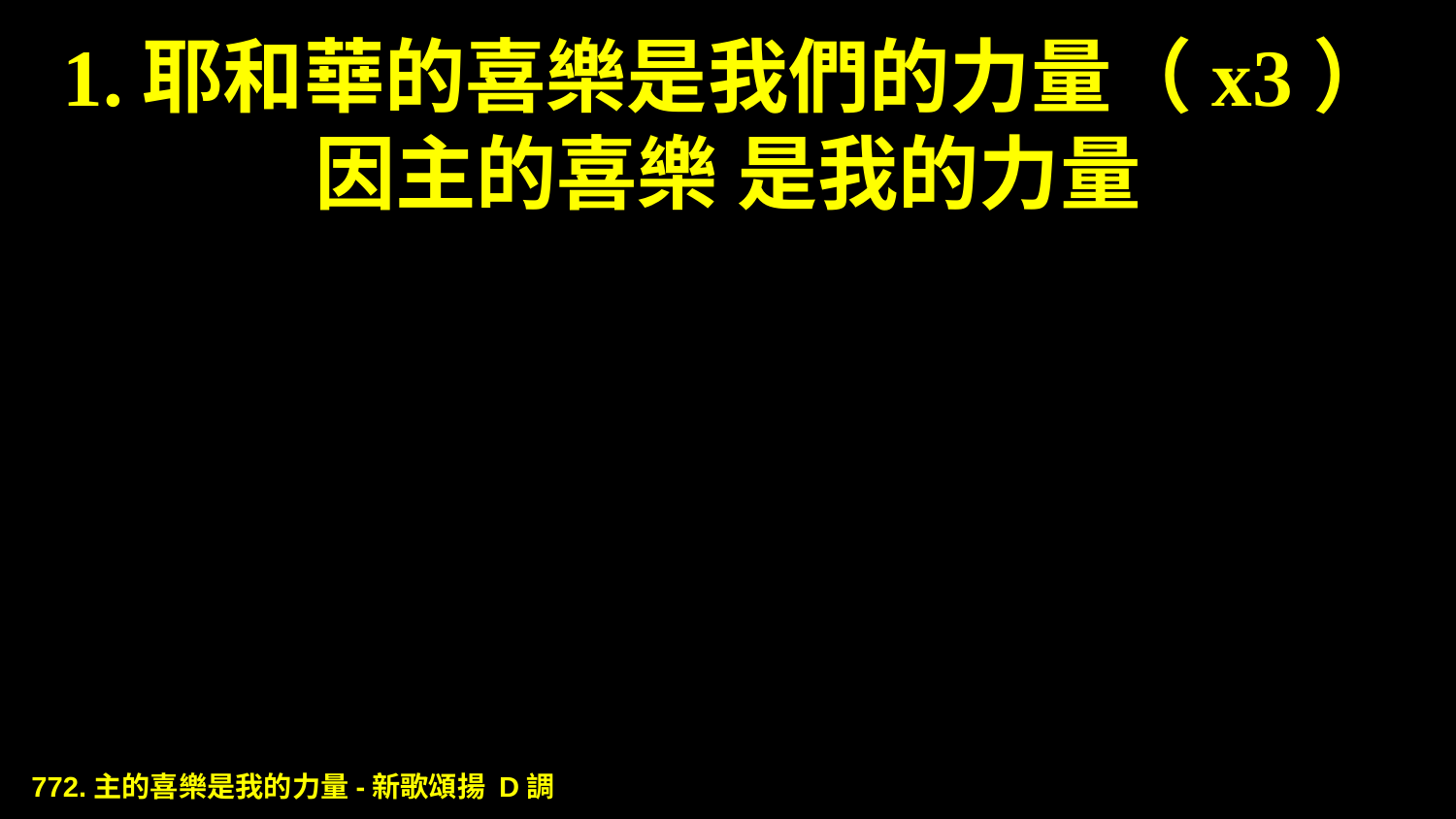

# 1.耶和華的喜樂是我們的力量（x3） 因主的喜樂 是我的力量
772.主的喜樂是我的力量-新歌頌揚 D調